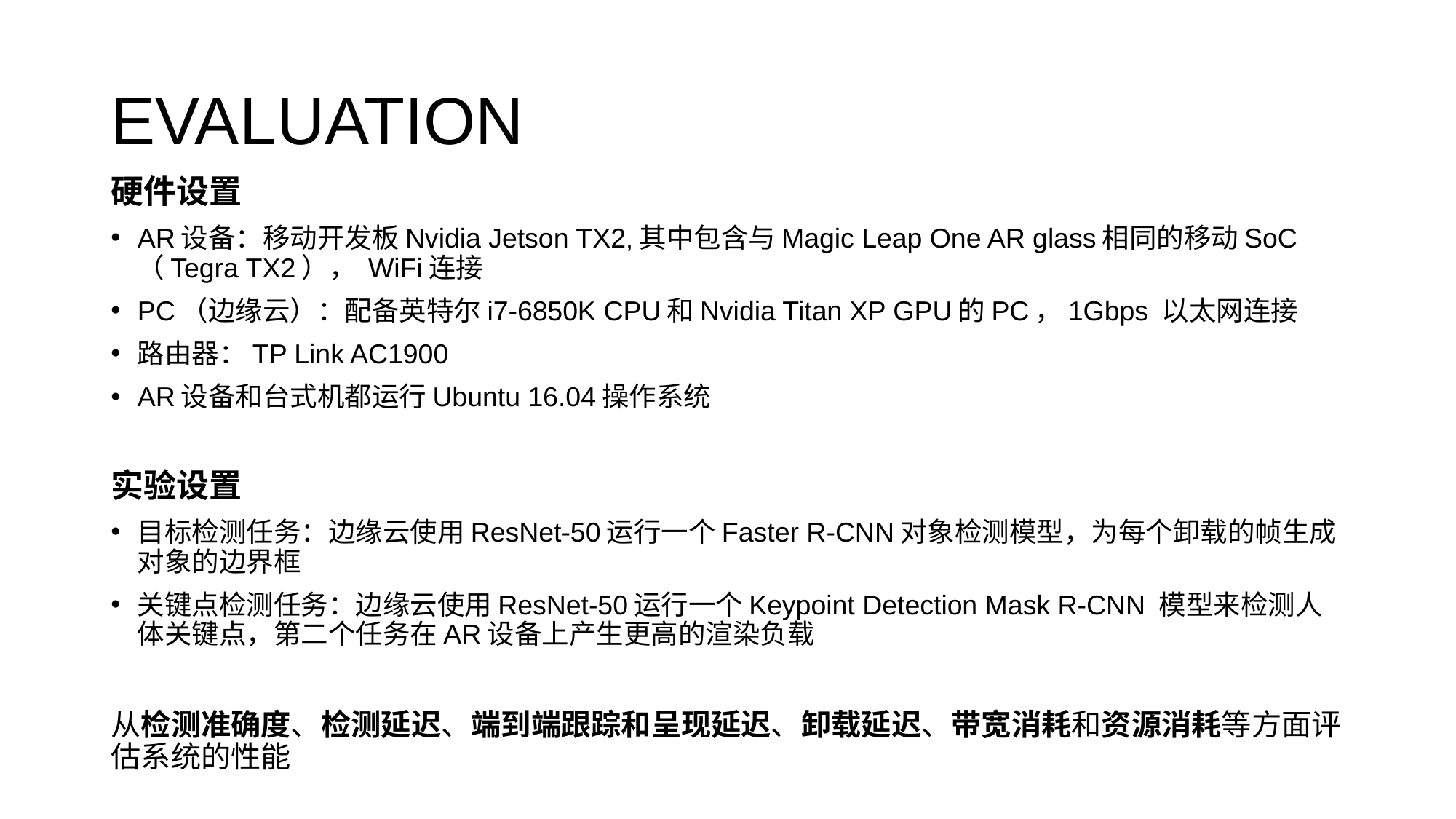

# EVALUATION
硬件设置
AR设备：移动开发板Nvidia Jetson TX2,其中包含与Magic Leap One AR glass相同的移动SoC（Tegra TX2）， WiFi连接
PC（边缘云）：配备英特尔i7-6850K CPU和Nvidia Titan XP GPU的PC，1Gbps 以太网连接
路由器：TP Link AC1900
AR设备和台式机都运行Ubuntu 16.04操作系统

实验设置
目标检测任务：边缘云使用ResNet-50运行一个Faster R-CNN对象检测模型，为每个卸载的帧生成对象的边界框
关键点检测任务：边缘云使用ResNet-50运行一个Keypoint Detection Mask R-CNN 模型来检测人体关键点，第二个任务在AR设备上产生更高的渲染负载

从检测准确度、检测延迟、端到端跟踪和呈现延迟、卸载延迟、带宽消耗和资源消耗等方面评估系统的性能